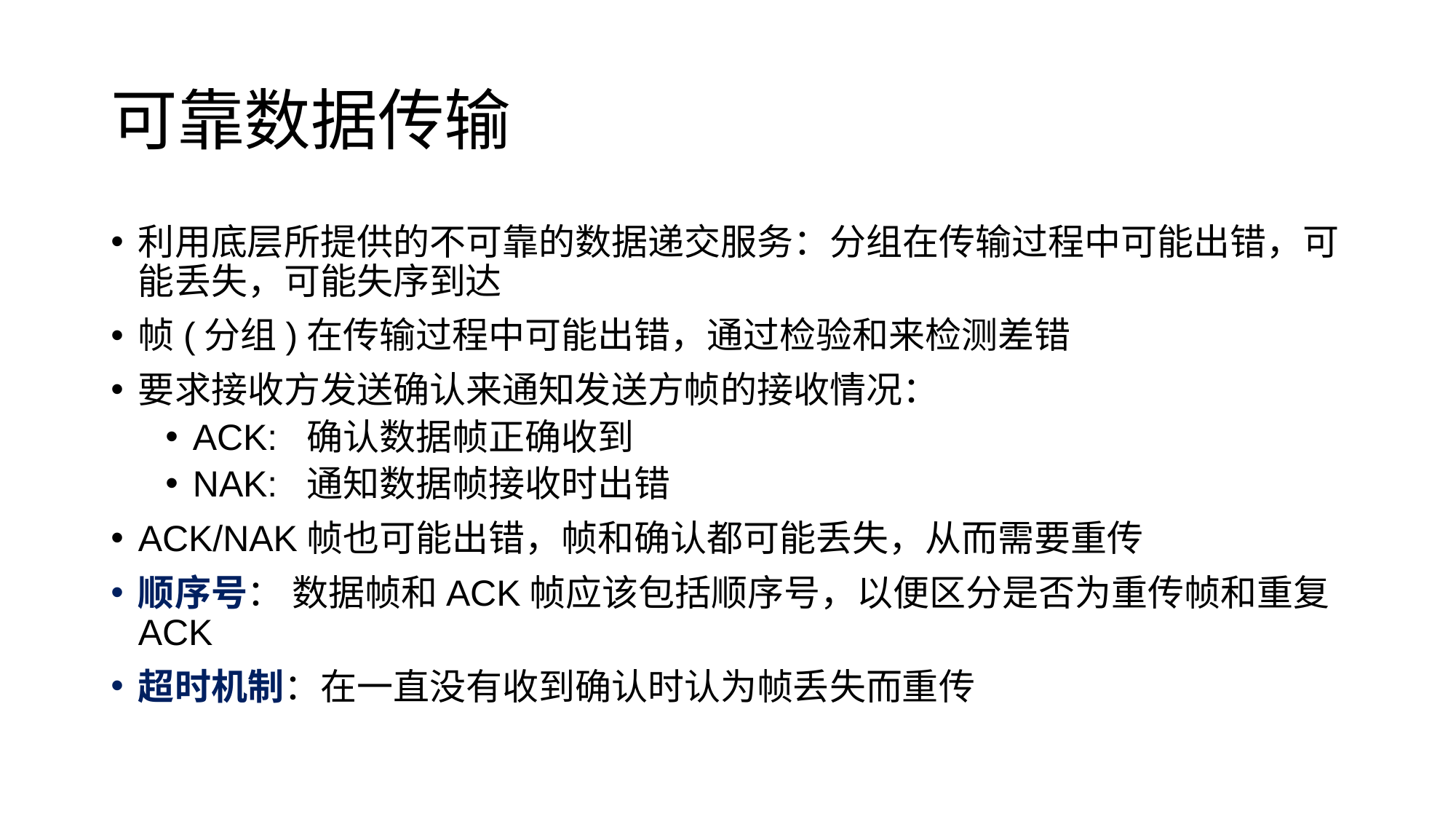

# 可靠数据传输
利用底层所提供的不可靠的数据递交服务：分组在传输过程中可能出错，可能丢失，可能失序到达
帧(分组)在传输过程中可能出错，通过检验和来检测差错
要求接收方发送确认来通知发送方帧的接收情况：
ACK:  确认数据帧正确收到
NAK:  通知数据帧接收时出错
ACK/NAK帧也可能出错，帧和确认都可能丢失，从而需要重传
顺序号： 数据帧和ACK帧应该包括顺序号，以便区分是否为重传帧和重复ACK
超时机制：在一直没有收到确认时认为帧丢失而重传